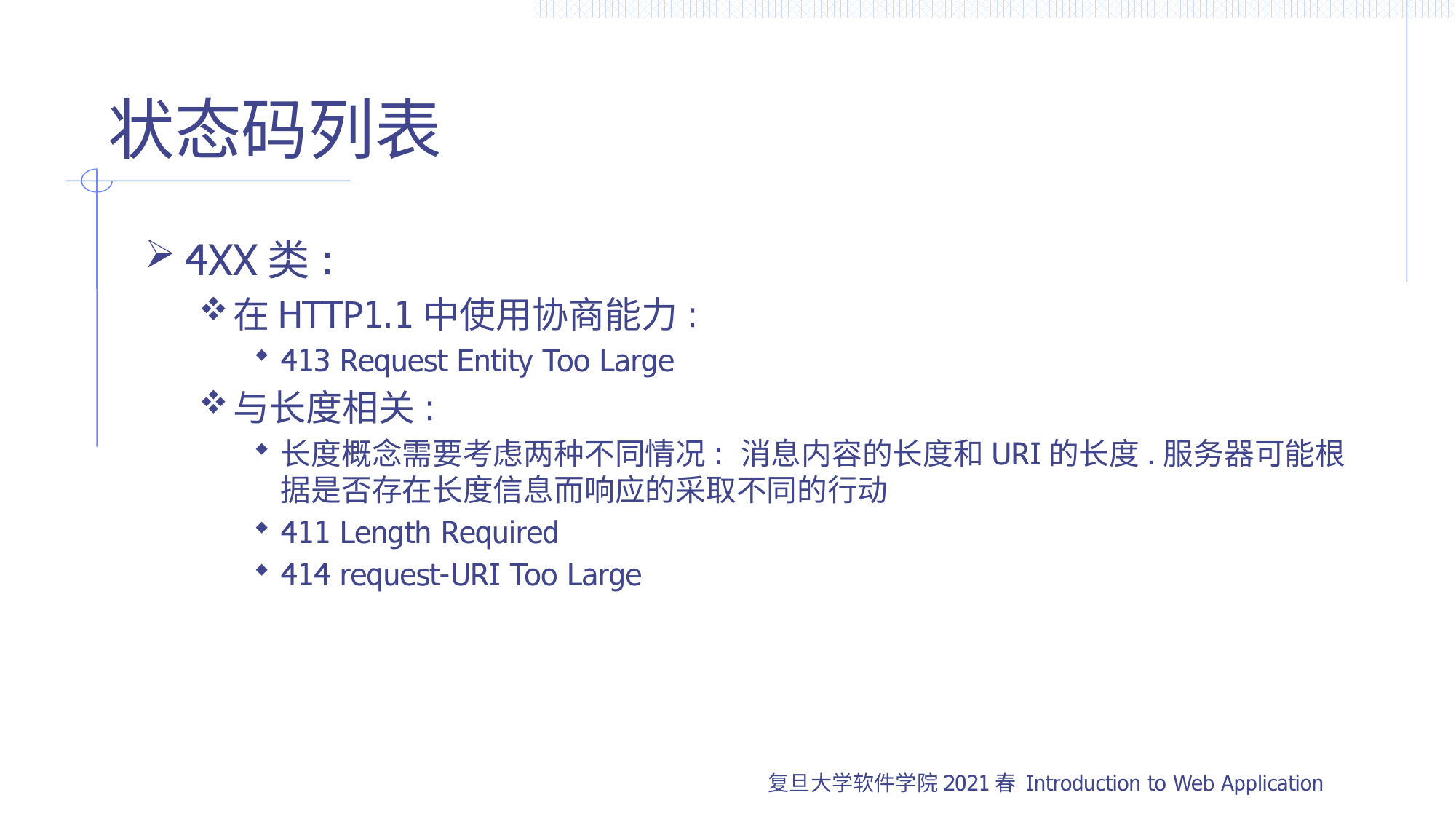

# 状态码列表
4XX类:
在HTTP1.1中使用协商能力:
413 Request Entity Too Large
与长度相关:
长度概念需要考虑两种不同情况: 消息内容的长度和URI的长度.服务器可能根据是否存在长度信息而响应的采取不同的行动
411 Length Required
414 request-URI Too Large